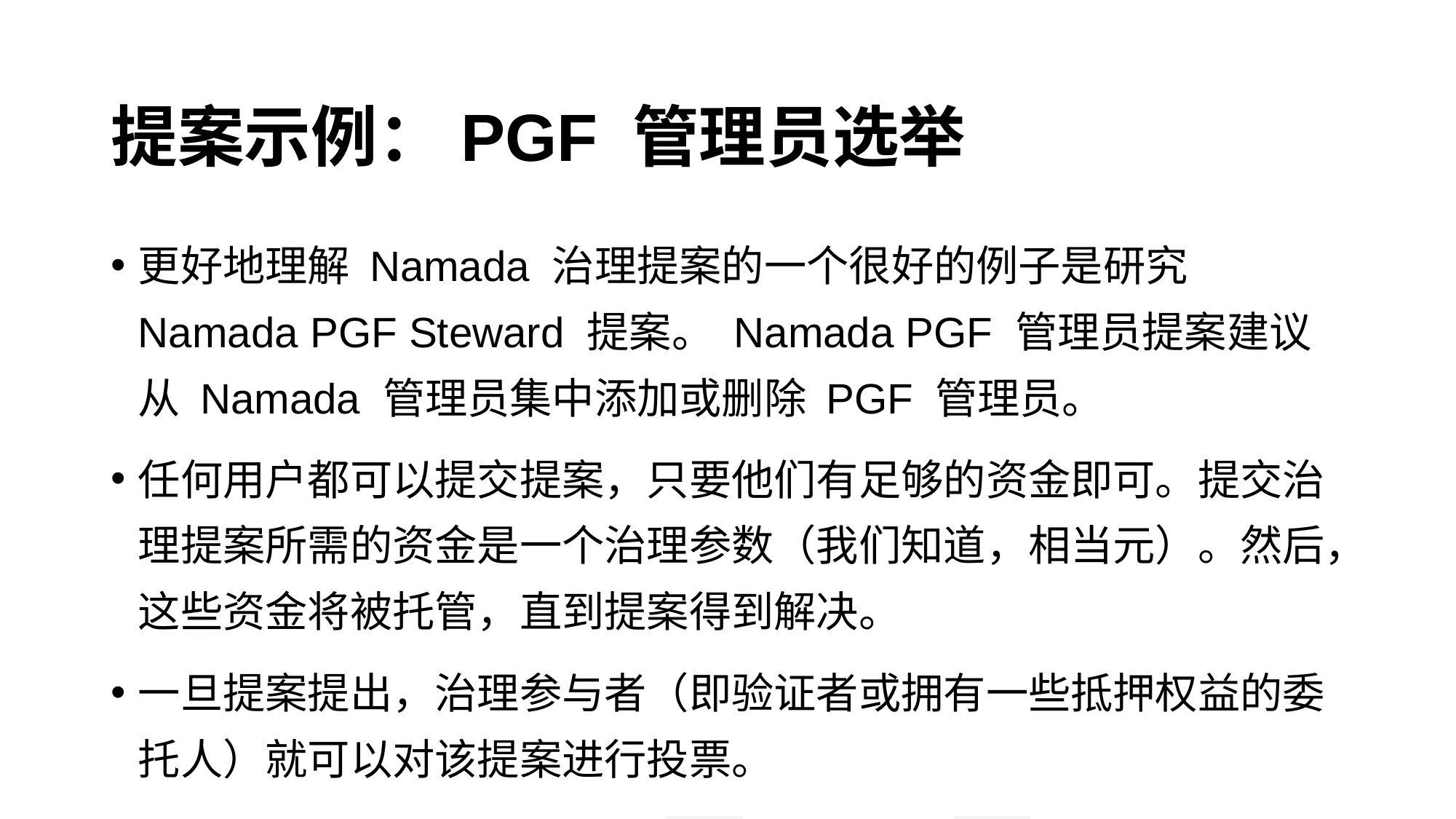

# 提案示例：PGF 管理员选举
更好地理解 Namada 治理提案的一个很好的例子是研究 Namada PGF Steward 提案。 Namada PGF 管理员提案建议从 Namada 管理员集中添加或删除 PGF 管理员。
任何用户都可以提交提案，只要他们有足够的资金即可。提交治理提案所需的资金是一个治理参数（我们知道，相当元）。然后，这些资金将被托管，直到提案得到解决。
一旦提案提出，治理参与者（即验证者或拥有一些抵押权益的委托人）就可以对该提案进行投票。
为了批准该提案，必须提交 Yay 投票，而 Nay 表示不批准该提案。
如果至少 2/3​ 的总投票权已对该提案进行了投票，并且超过 50% 的投票者赞成该提案（即投票了 Yay ），则该提案已“通过”，将进行管理员变更。